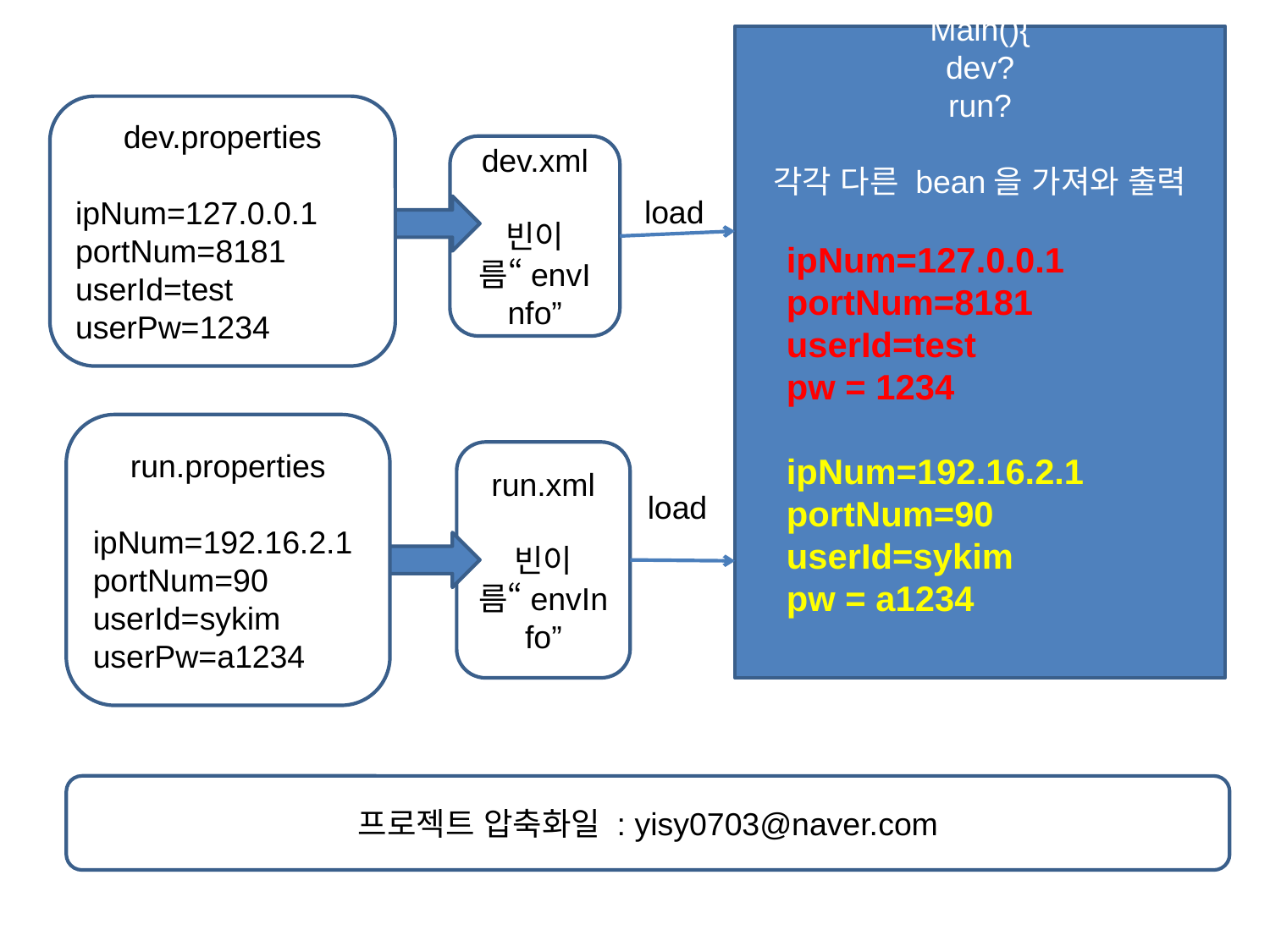

Main(){
dev?
run?

각각 다른 bean을 가져와 출력

    ipNum=127.0.0.1
    portNum=8181
    userId=test
    pw = 1234

    ipNum=192.16.2.1
    portNum=90
    userId=sykim
    pw = a1234

dev.properties

ipNum=127.0.0.1
portNum=8181
userId=test
userPw=1234
dev.xml

빈이름“envInfo”
load

run.properties

ipNum=192.16.2.1
portNum=90
userId=sykim
userPw=a1234
run.xml

빈이름“envInfo”
load

프로젝트 압축화일 : yisy0703@naver.com